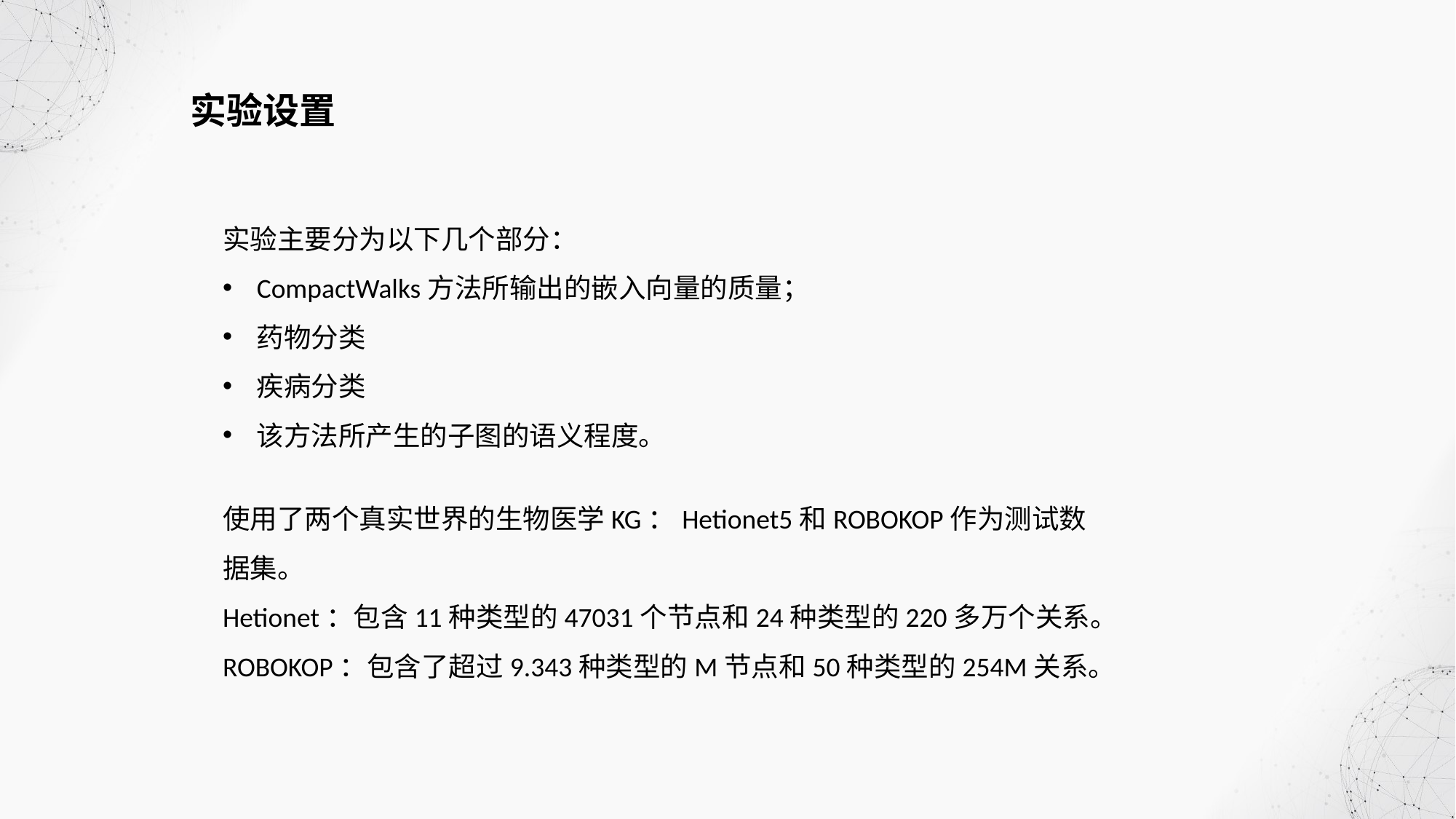

实验设置
实验主要分为以下几个部分：
CompactWalks方法所输出的嵌入向量的质量；
药物分类
疾病分类
该方法所产生的子图的语义程度。
使用了两个真实世界的生物医学KG：Hetionet5和ROBOKOP作为测试数据集。
Hetionet：包含11种类型的47031个节点和24种类型的220多万个关系。
ROBOKOP：包含了超过9.343种类型的M节点和50种类型的254M关系。